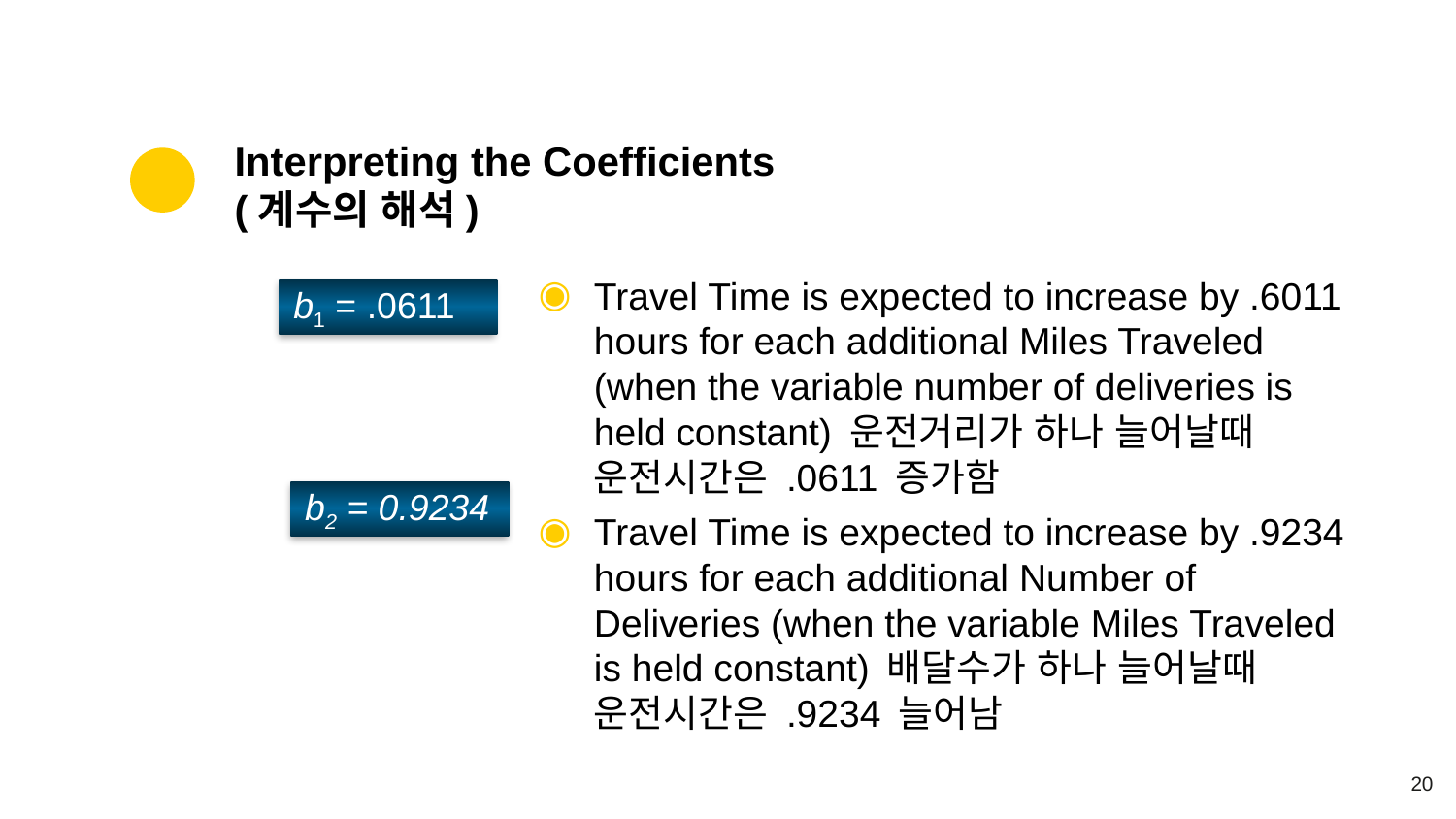

# Interpreting the Coefficients (계수의 해석)
Travel Time is expected to increase by .6011 hours for each additional Miles Traveled (when the variable number of deliveries is held constant) 운전거리가 하나 늘어날때 운전시간은 .0611 증가함
Travel Time is expected to increase by .9234 hours for each additional Number of Deliveries (when the variable Miles Traveled is held constant) 배달수가 하나 늘어날때 운전시간은 .9234 늘어남

b1 = .0611
b2 = 0.9234
20